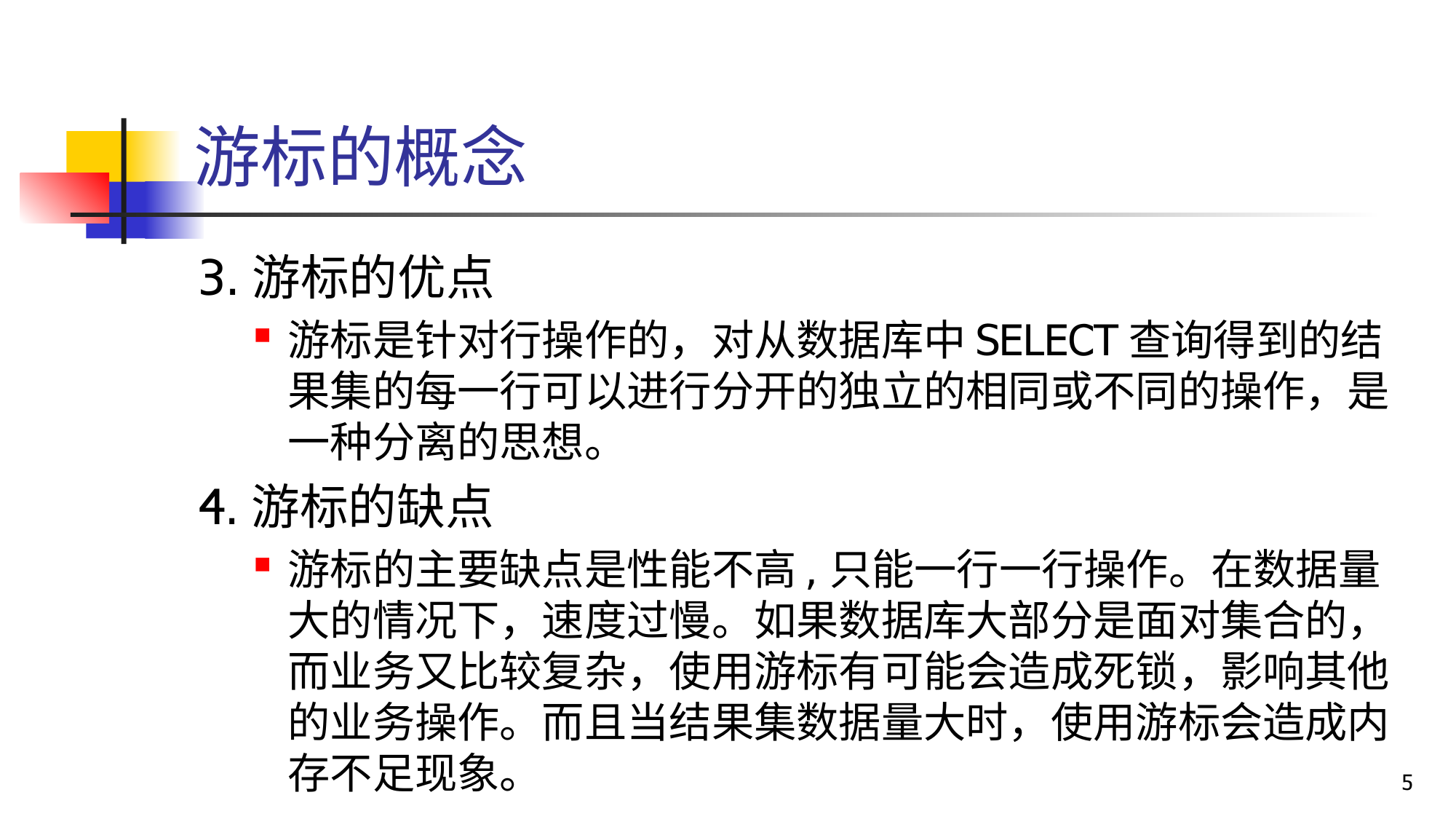

# 游标的概念
3.游标的优点
游标是针对行操作的，对从数据库中SELECT查询得到的结果集的每一行可以进行分开的独立的相同或不同的操作，是一种分离的思想。
4.游标的缺点
游标的主要缺点是性能不高,只能一行一行操作。在数据量大的情况下，速度过慢。如果数据库大部分是面对集合的，而业务又比较复杂，使用游标有可能会造成死锁，影响其他的业务操作。而且当结果集数据量大时，使用游标会造成内存不足现象。

5